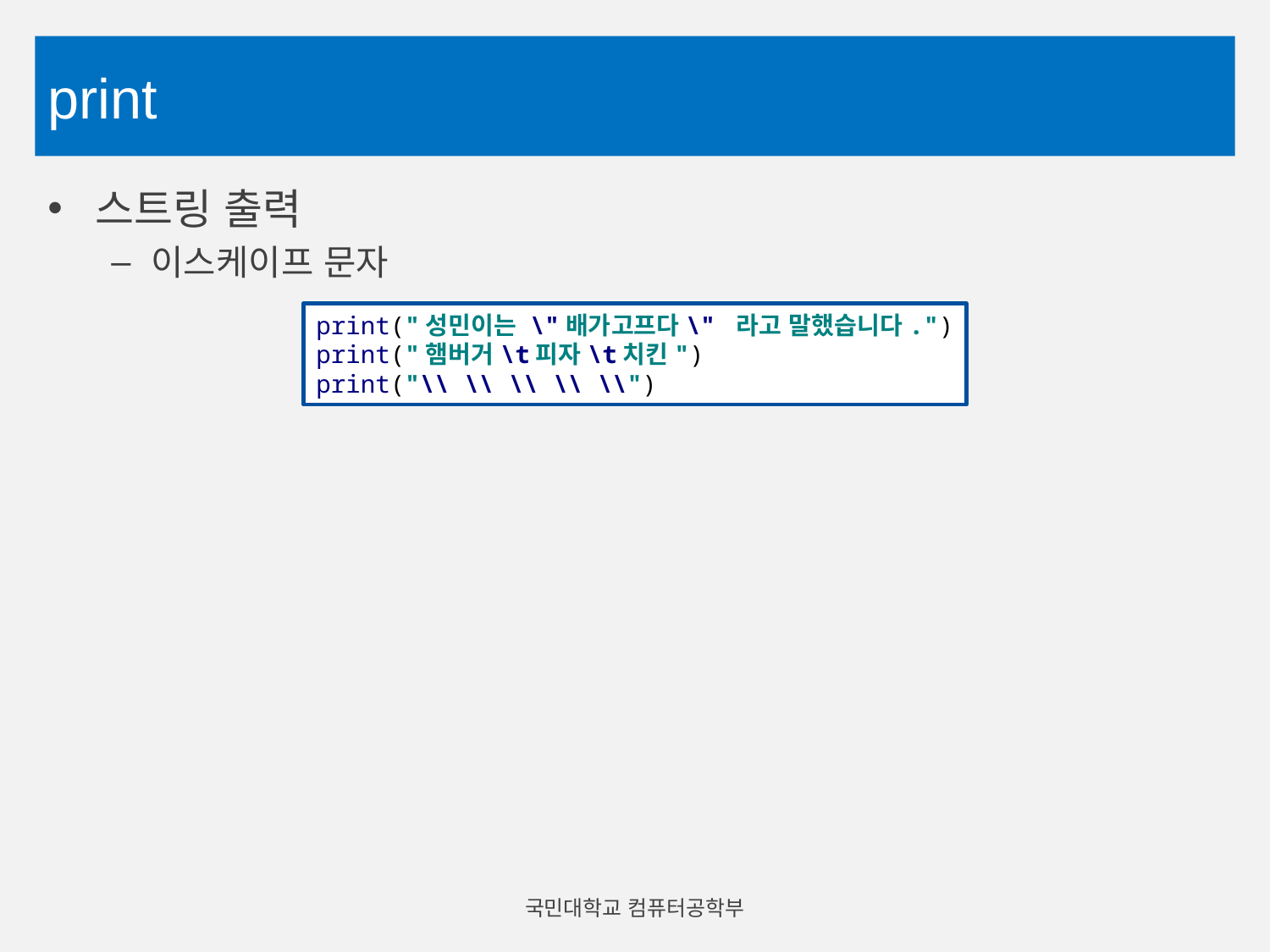

# print
스트링 출력
이스케이프 문자
print("성민이는 \"배가고프다\" 라고 말했습니다.")
print("햄버거\t피자\t치킨")
print("\\ \\ \\ \\ \\")
국민대학교 컴퓨터공학부